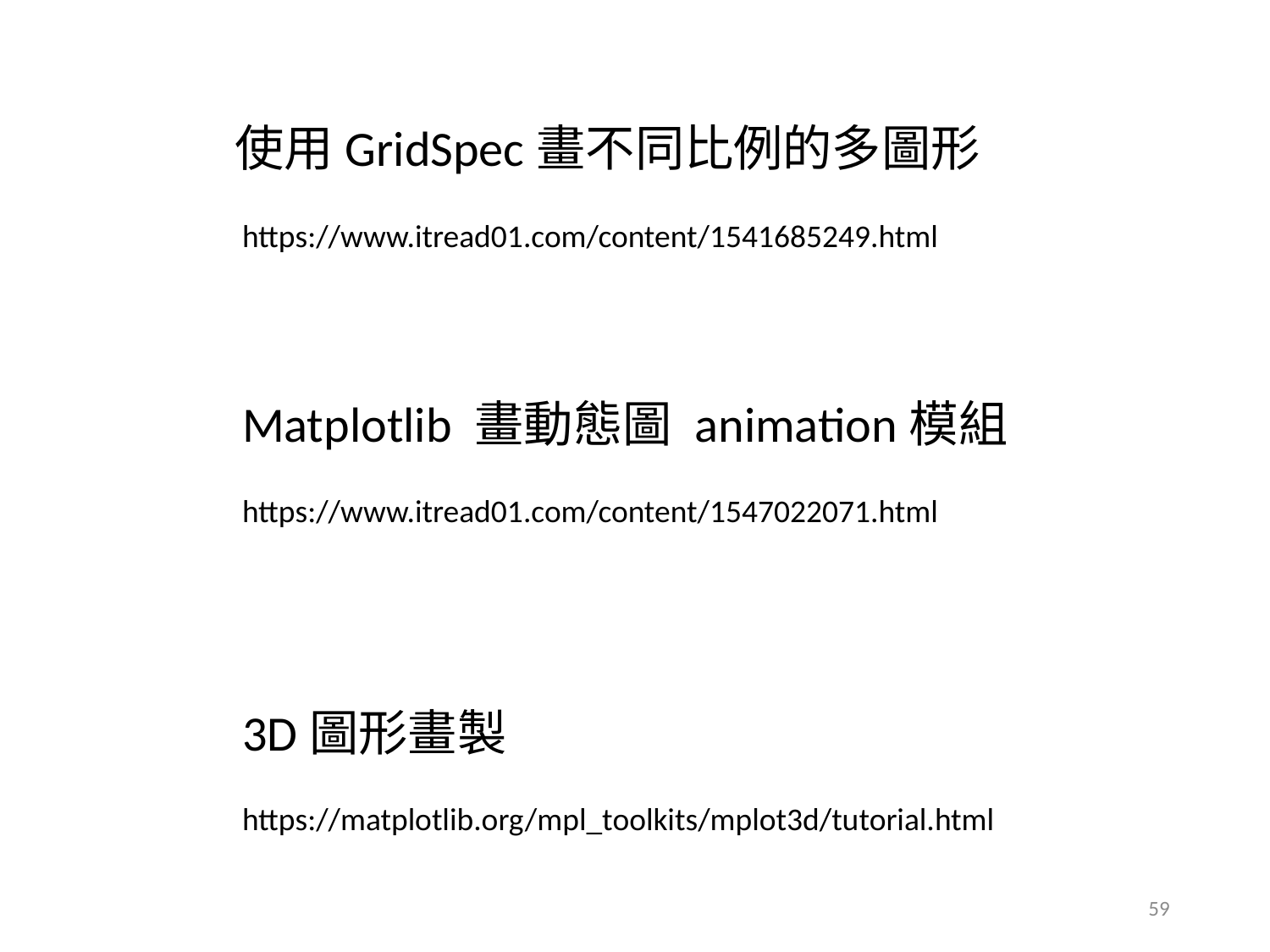

使用GridSpec畫不同比例的多圖形
https://www.itread01.com/content/1541685249.html
Matplotlib 畫動態圖 animation模組

https://www.itread01.com/content/1547022071.html
3D圖形畫製

https://matplotlib.org/mpl_toolkits/mplot3d/tutorial.html
59